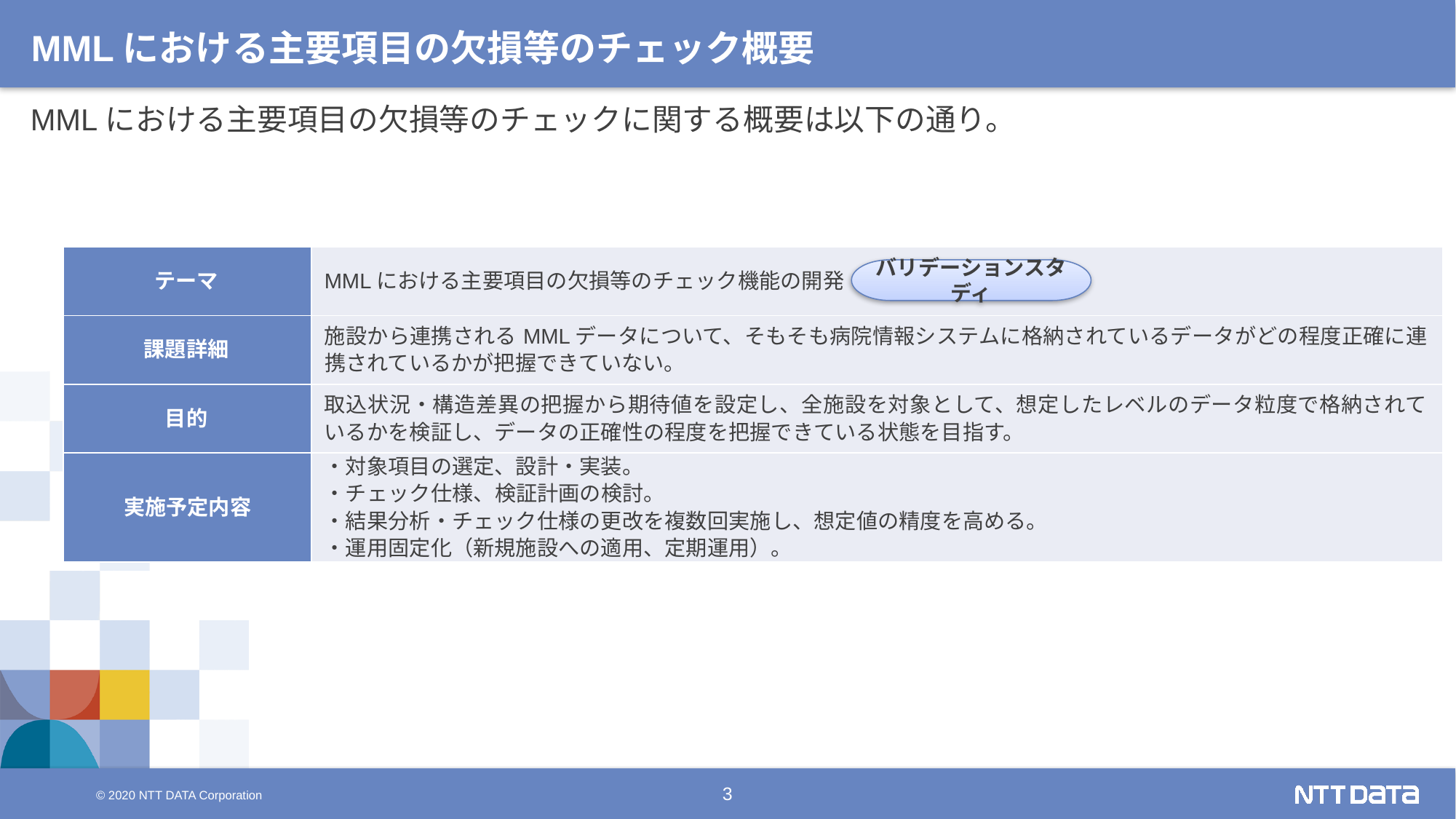

# MMLにおける主要項目の欠損等のチェック概要
MMLにおける主要項目の欠損等のチェックに関する概要は以下の通り。

| テーマ | MMLにおける主要項目の欠損等のチェック機能の開発・検証 |
| --- | --- |
| 課題詳細 | 施設から連携されるMMLデータについて、そもそも病院情報システムに格納されているデータがどの程度正確に連携されているかが把握できていない。 |
| 目的 | 取込状況・構造差異の把握から期待値を設定し、全施設を対象として、想定したレベルのデータ粒度で格納されているかを検証し、データの正確性の程度を把握できている状態を目指す。 |
| 実施予定内容 | ・対象項目の選定、設計・実装。 ・チェック仕様、検証計画の検討。 ・結果分析・チェック仕様の更改を複数回実施し、想定値の精度を高める。 ・運用固定化（新規施設への適用、定期運用）。 |
バリデーションスタディ